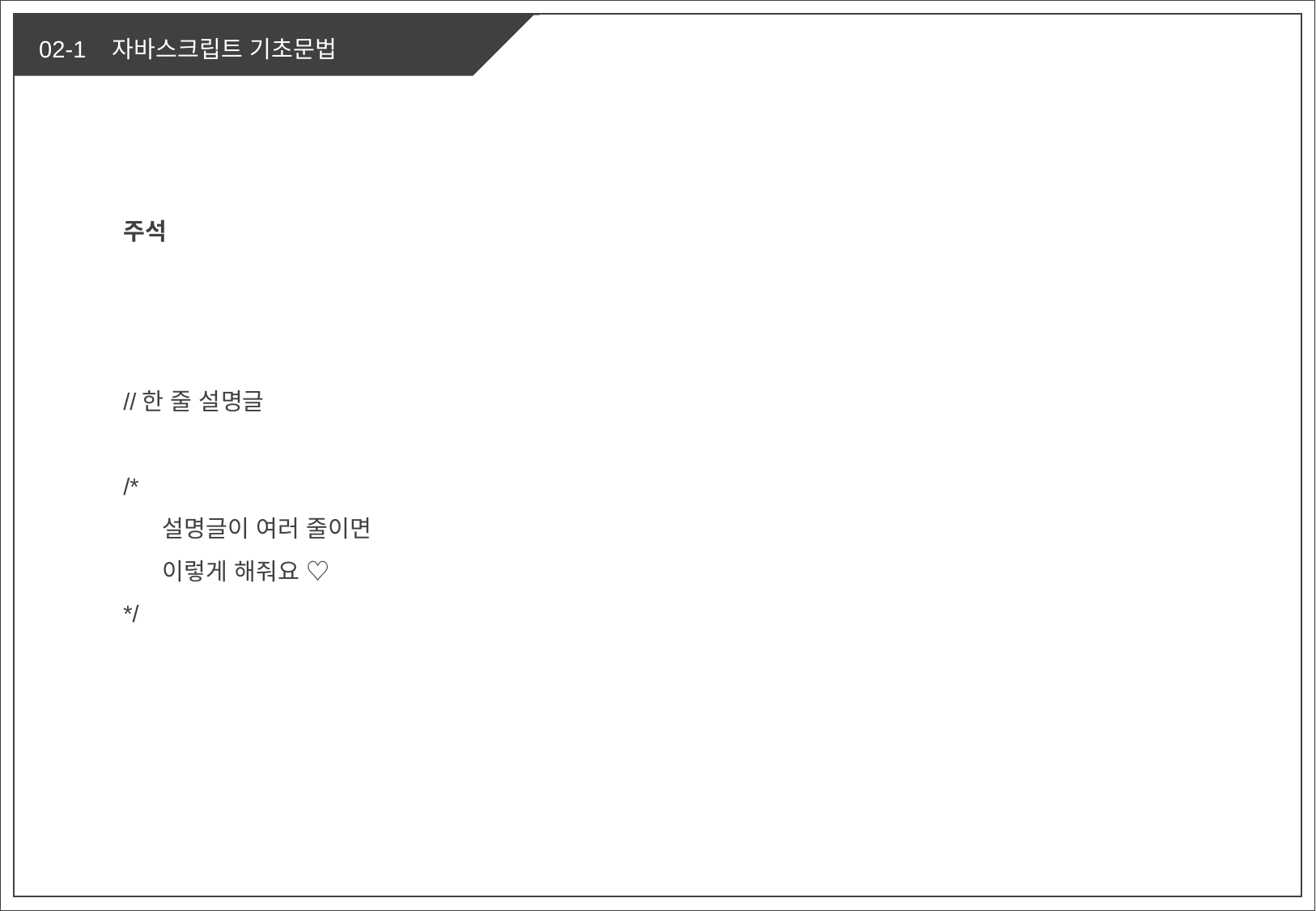

주석

//한 줄 설명글

/*
     설명글이 여러 줄이면
     이렇게 해줘요 ♡
*/